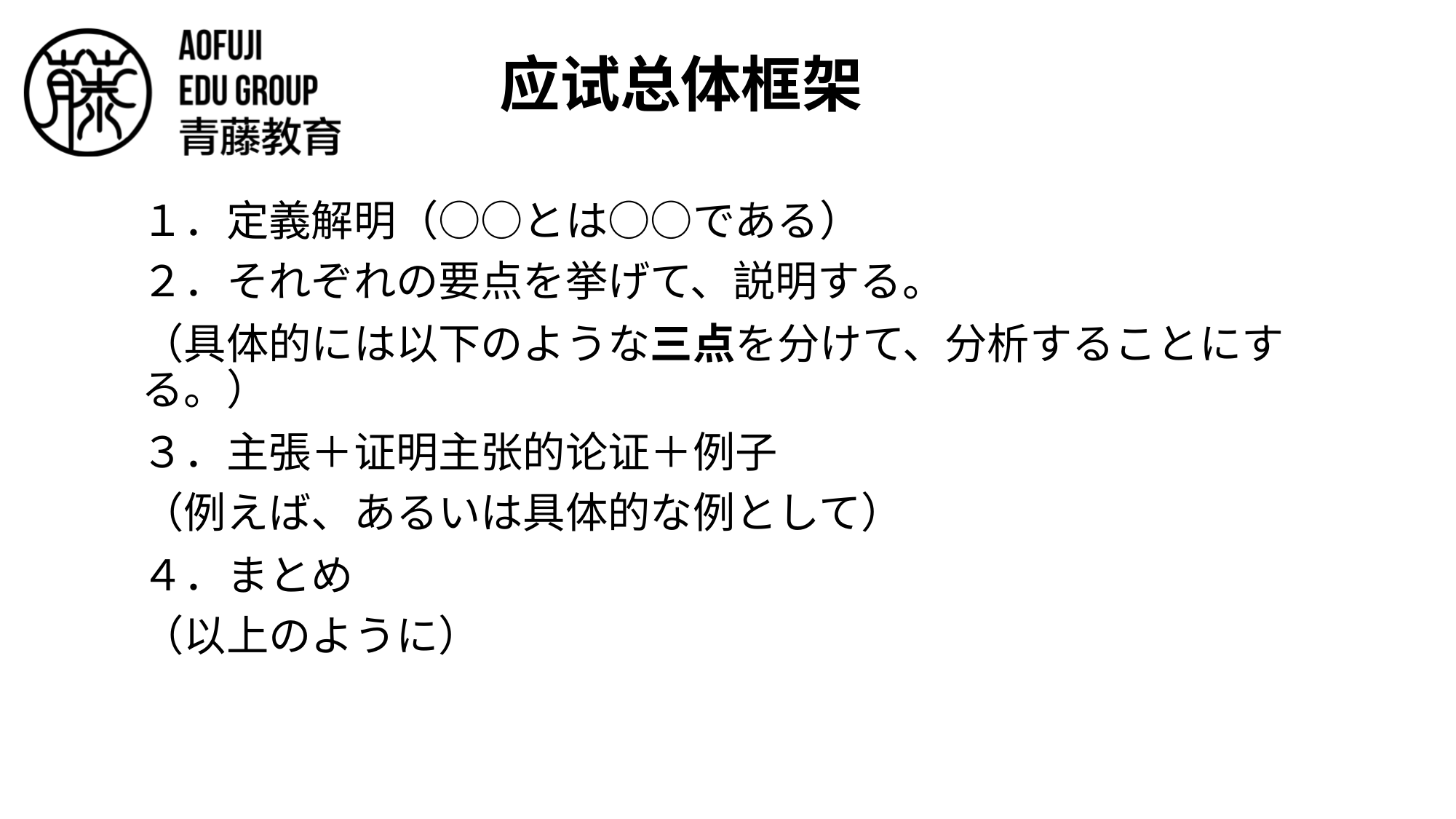

应试总体框架
１．定義解明（○○とは○○である）
２．それぞれの要点を挙げて、説明する。
（具体的には以下のような三点を分けて、分析することにする。）
３．主張＋证明主张的论证＋例子
（例えば、あるいは具体的な例として）
４．まとめ
（以上のように）
#